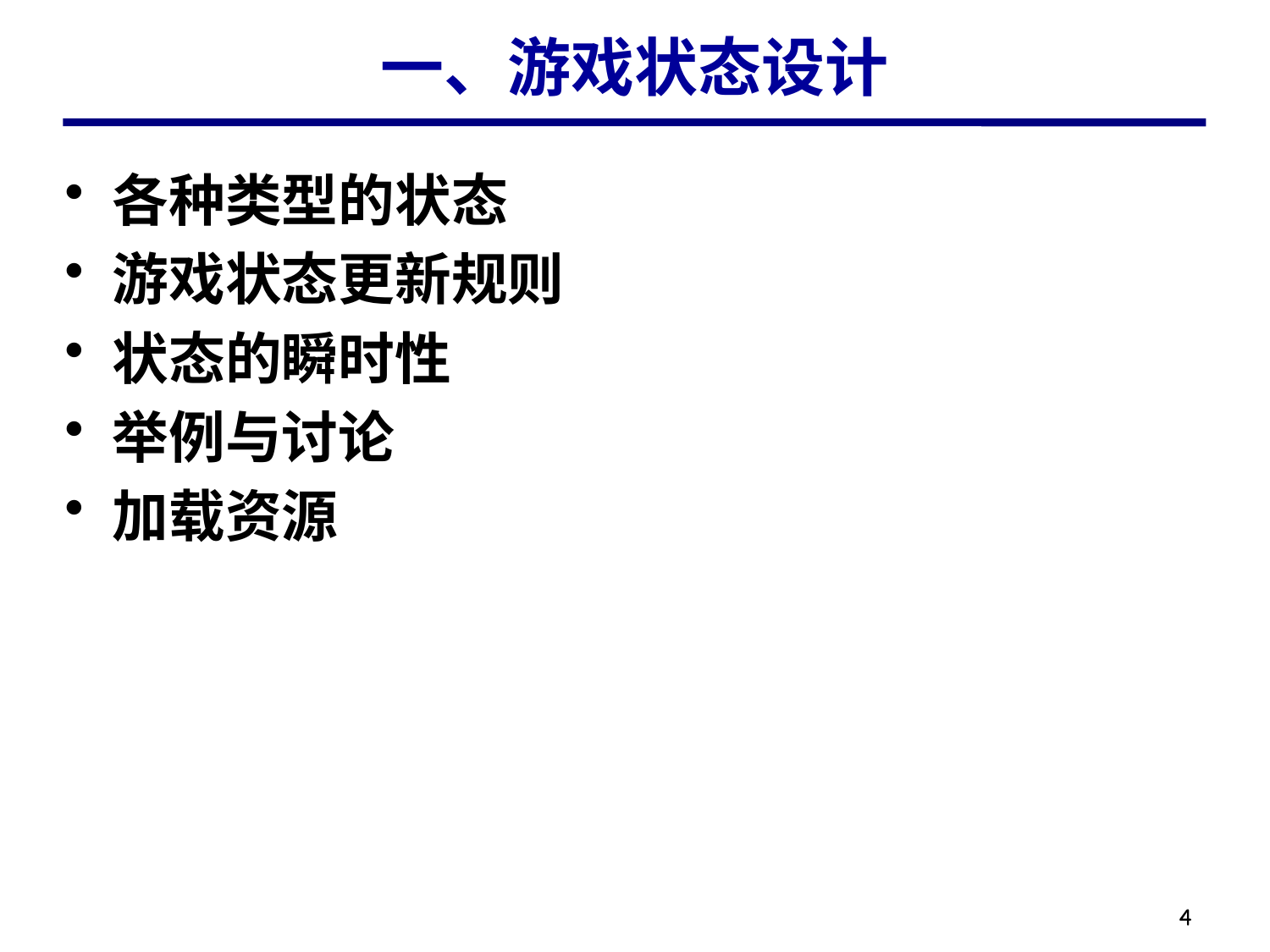

# 一、游戏状态设计
各种类型的状态
游戏状态更新规则
状态的瞬时性
举例与讨论
加载资源